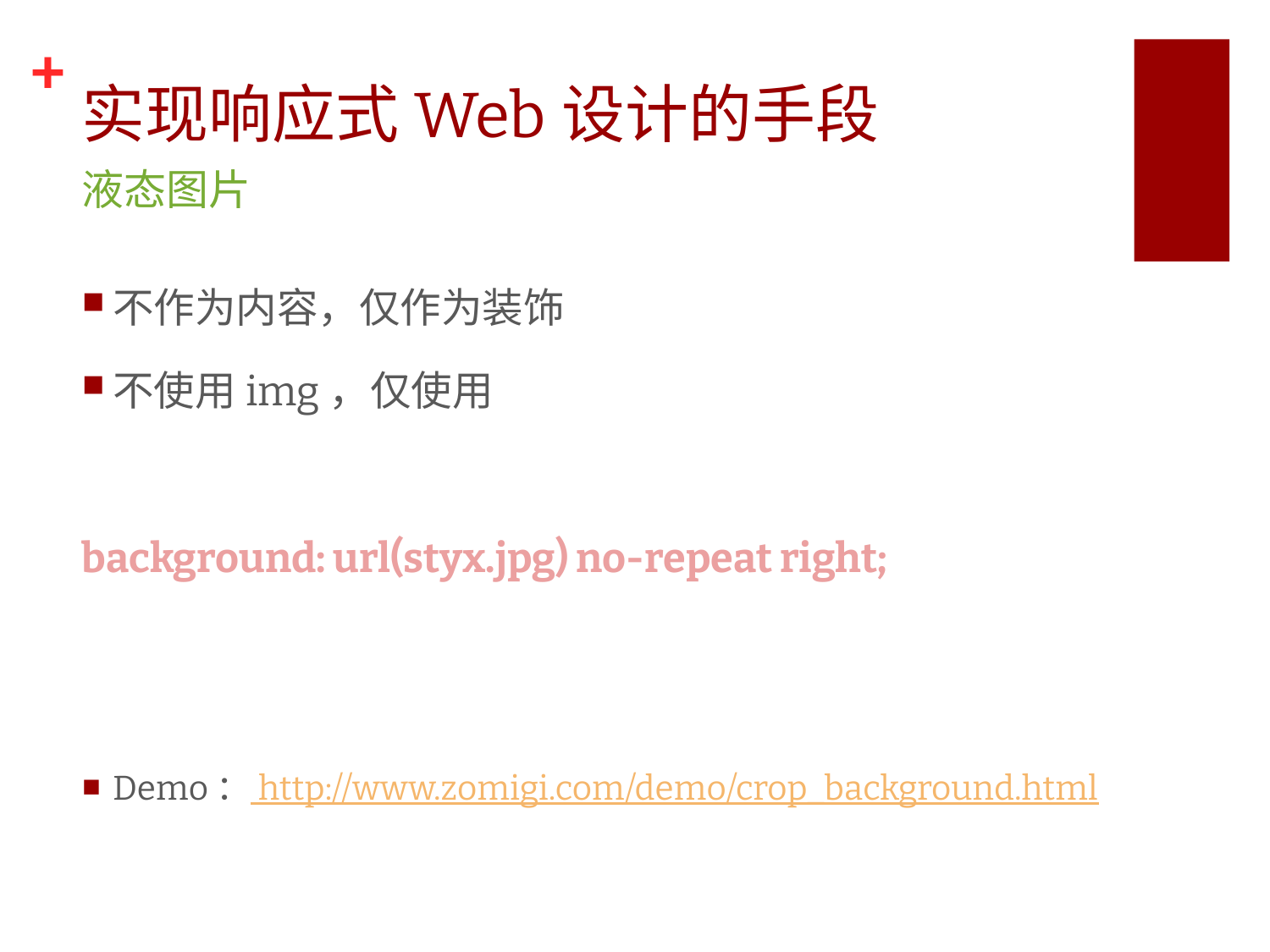

# 实现响应式Web设计的手段
液态图片
不作为内容，仅作为装饰
不使用img，仅使用

background: url(styx.jpg) no-repeat right;

Demo： http://www.zomigi.com/demo/crop_background.html